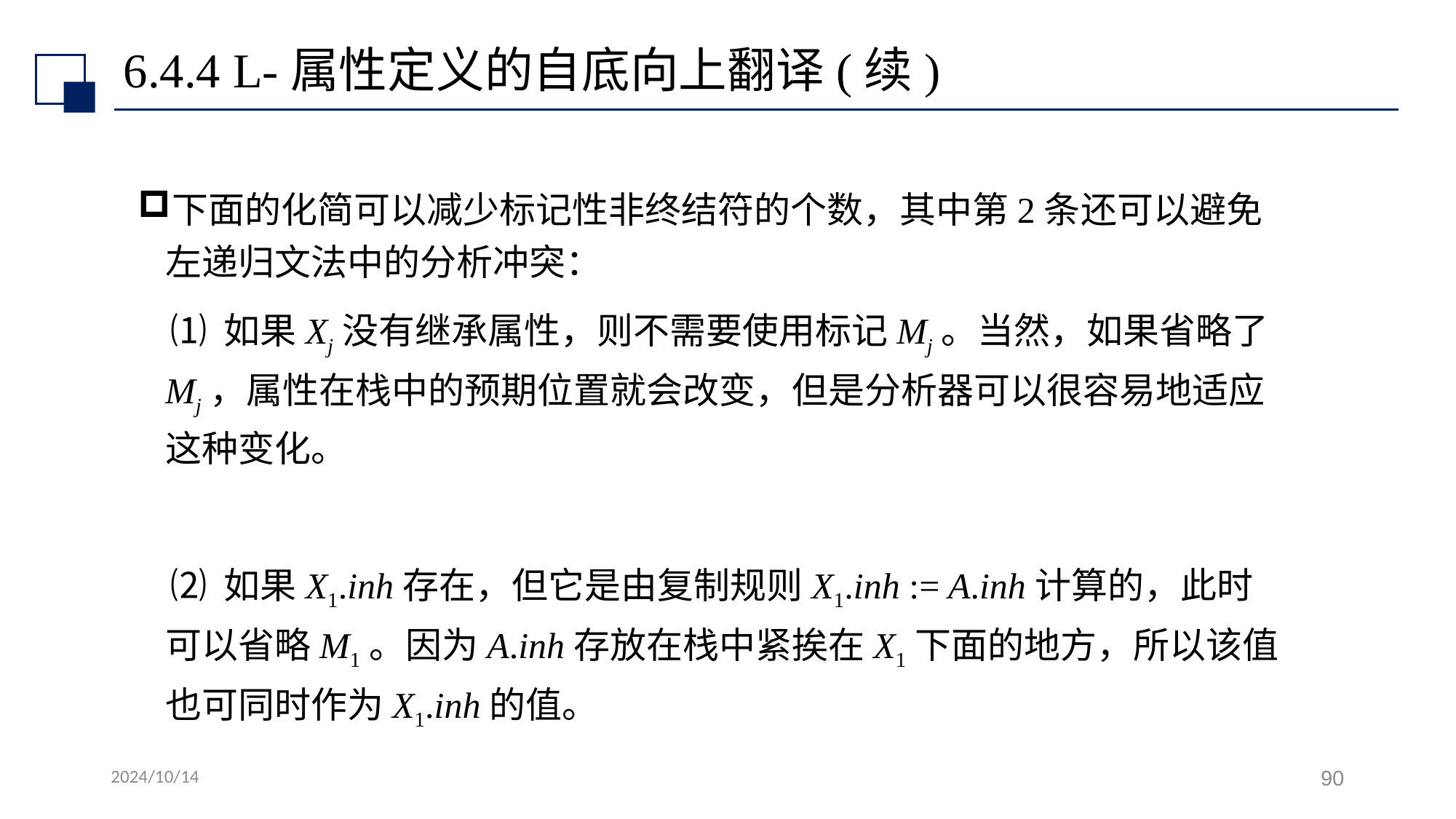

# 6.4.4 L-属性定义的自底向上翻译(续)
下面的化简可以减少标记性非终结符的个数，其中第2条还可以避免左递归文法中的分析冲突：
    ⑴ 如果Xj没有继承属性，则不需要使用标记Mj。当然，如果省略了Mj，属性在栈中的预期位置就会改变，但是分析器可以很容易地适应这种变化。

    ⑵ 如果X1.inh存在，但它是由复制规则X1.inh := A.inh计算的，此时可以省略M1。因为A.inh存放在栈中紧挨在X1下面的地方，所以该值也可同时作为X1.inh的值。
2024/10/14
90